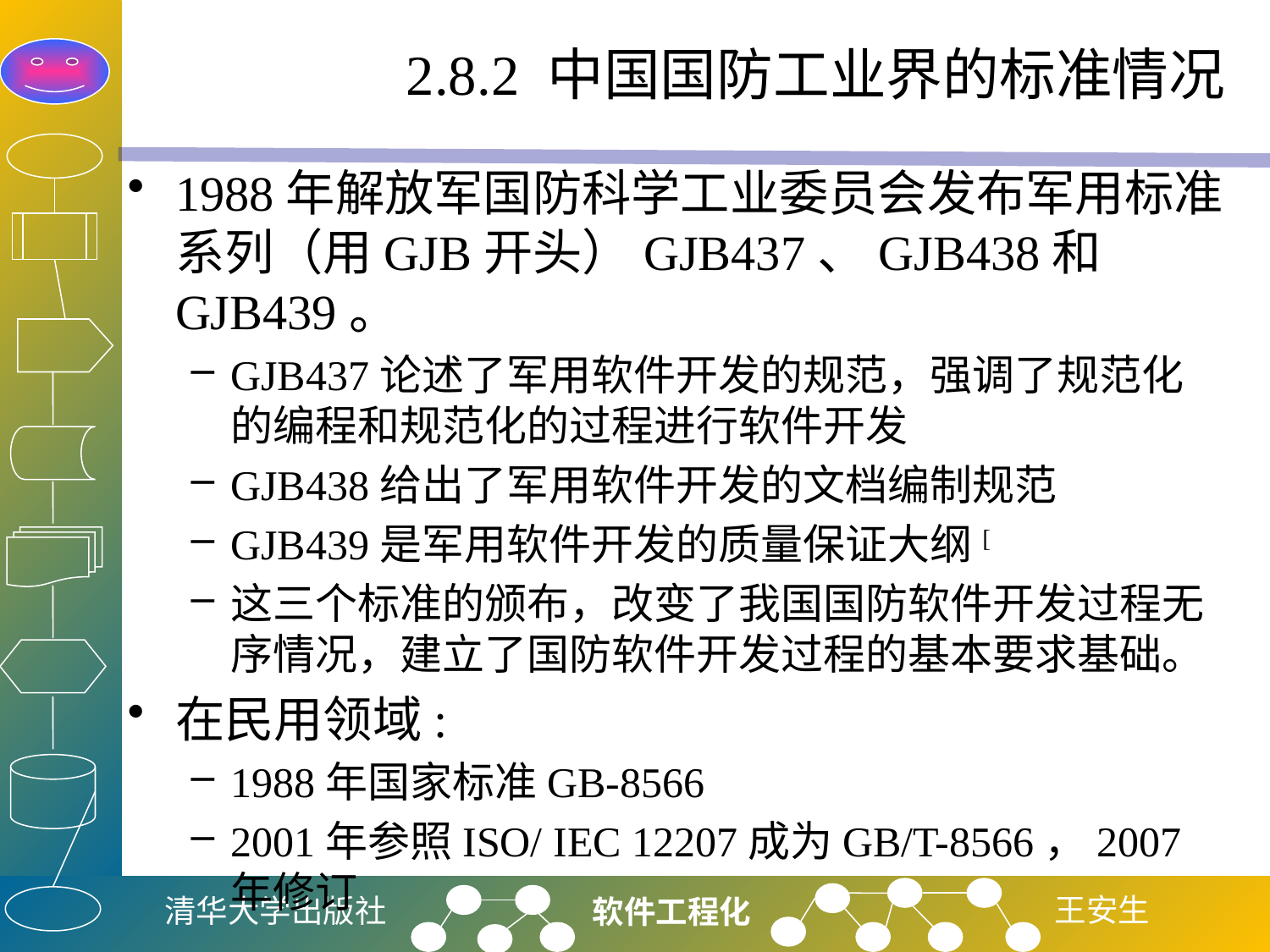

# 2.8.2 中国国防工业界的标准情况
1988年解放军国防科学工业委员会发布军用标准系列（用GJB开头）GJB437、GJB438和GJB439。
GJB437论述了军用软件开发的规范，强调了规范化的编程和规范化的过程进行软件开发
GJB438给出了军用软件开发的文档编制规范
GJB439是军用软件开发的质量保证大纲[
这三个标准的颁布，改变了我国国防软件开发过程无序情况，建立了国防软件开发过程的基本要求基础。
在民用领域:
1988年国家标准GB-8566
2001年参照ISO/ IEC 12207成为GB/T-8566，2007年修订